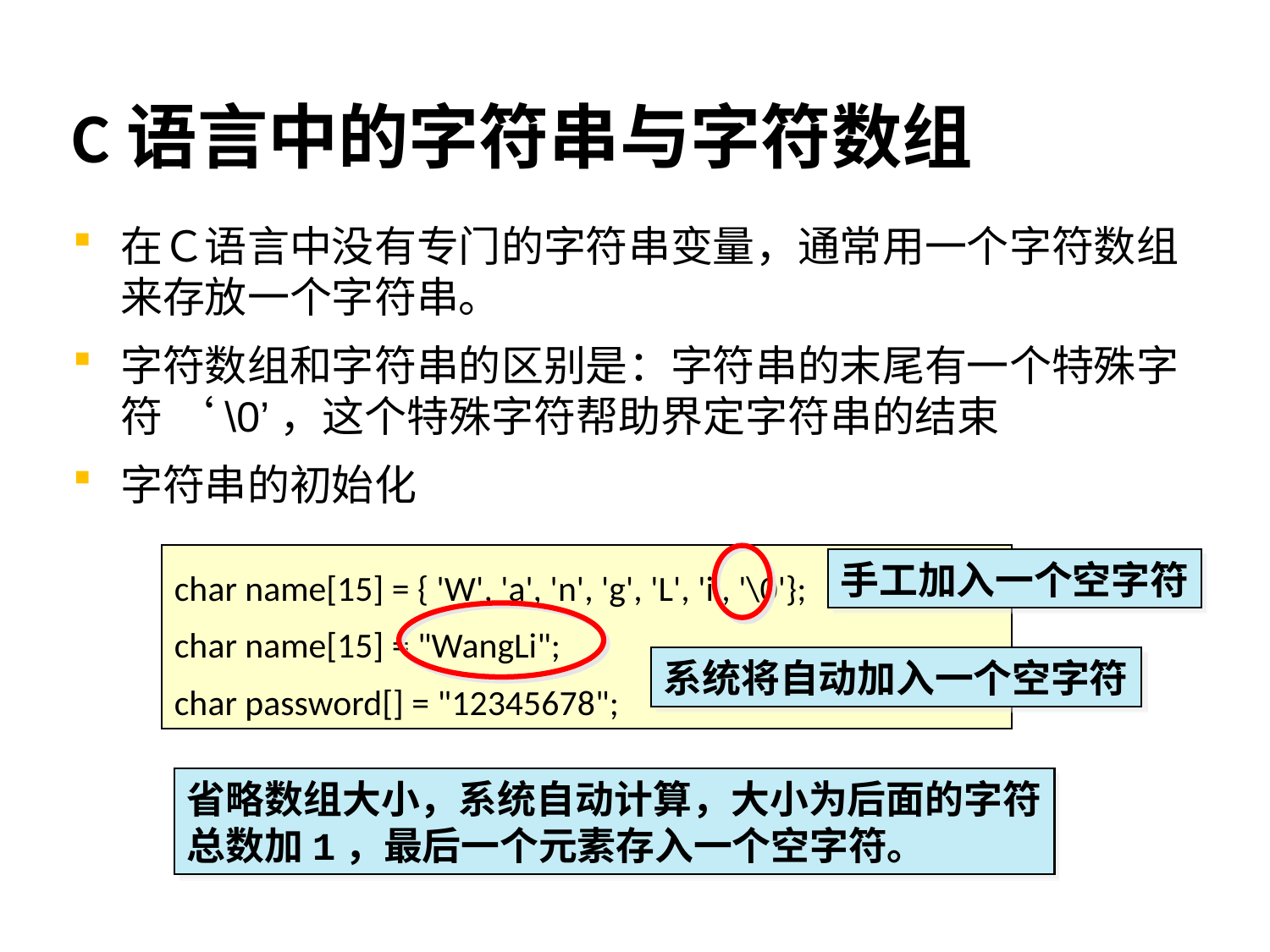

# C语言中的字符串与字符数组
在Ｃ语言中没有专门的字符串变量，通常用一个字符数组来存放一个字符串。
字符数组和字符串的区别是：字符串的末尾有一个特殊字符 ‘\0’，这个特殊字符帮助界定字符串的结束
字符串的初始化

char name[15] = { 'W', 'a', 'n', 'g', 'L', 'i', '\0'};
char name[15] = "WangLi";
char password[] = "12345678";

手工加入一个空字符

系统将自动加入一个空字符
省略数组大小，系统自动计算，大小为后面的字符总数加1，最后一个元素存入一个空字符。